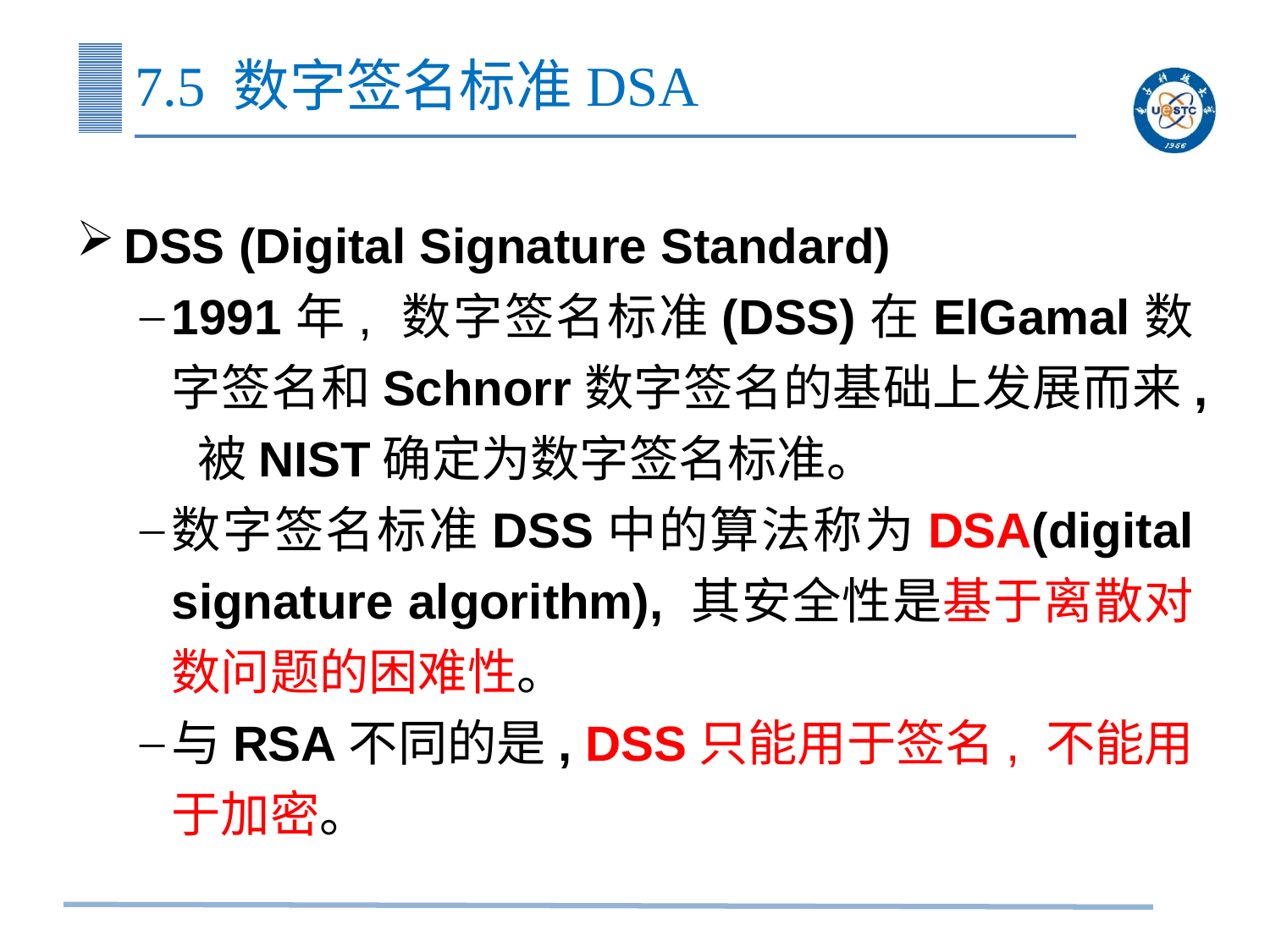

# 7.5 数字签名标准DSA
DSS (Digital Signature Standard)
1991年, 数字签名标准(DSS)在ElGamal数字签名和Schnorr数字签名的基础上发展而来, 被NIST确定为数字签名标准。
数字签名标准DSS中的算法称为DSA(digital signature algorithm), 其安全性是基于离散对数问题的困难性。
与RSA不同的是, DSS只能用于签名, 不能用于加密。